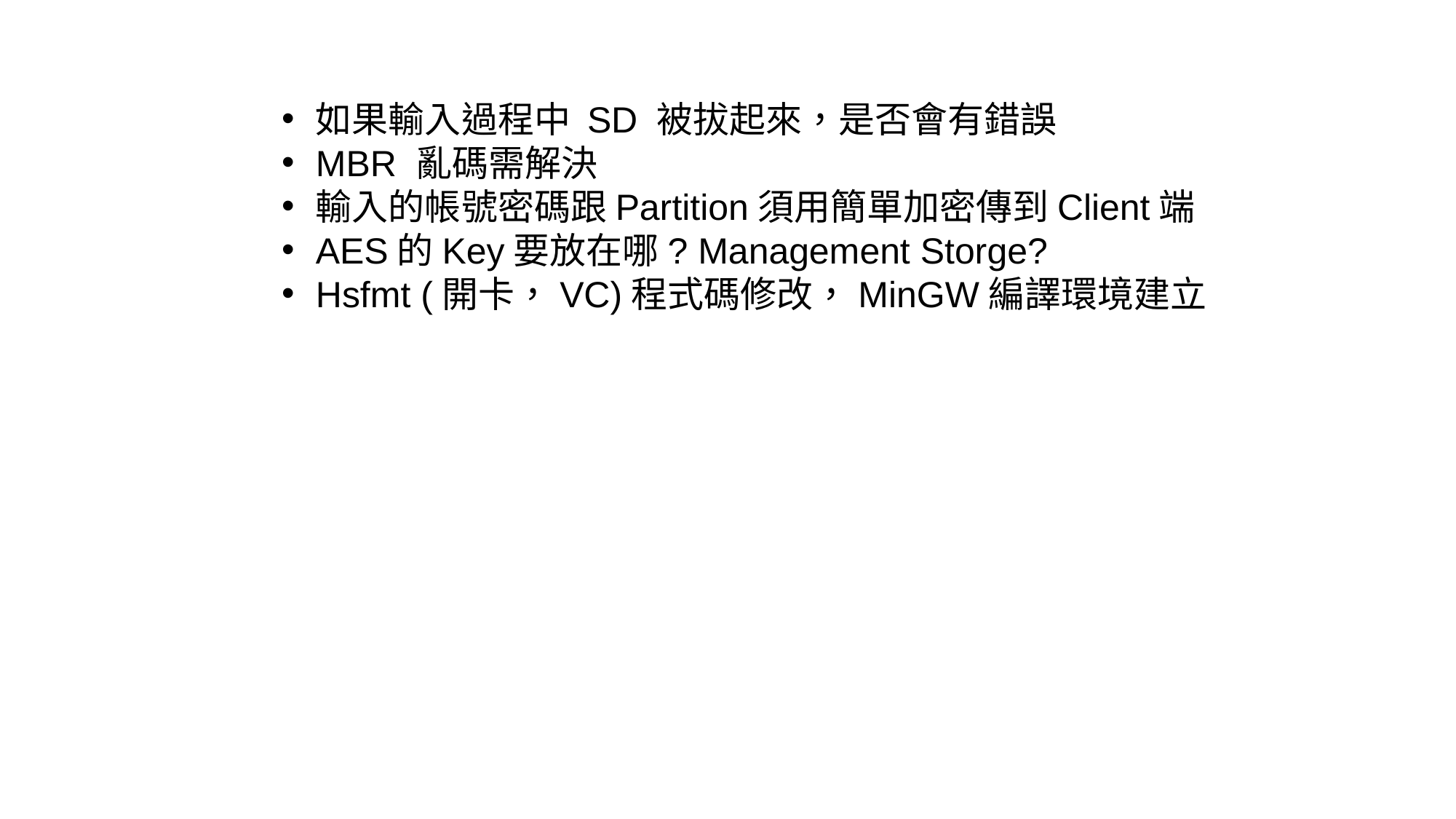

如果輸入過程中 SD 被拔起來，是否會有錯誤
MBR 亂碼需解決
輸入的帳號密碼跟Partition須用簡單加密傳到Client端
AES的Key要放在哪? Management Storge?
Hsfmt (開卡，VC)程式碼修改，MinGW編譯環境建立